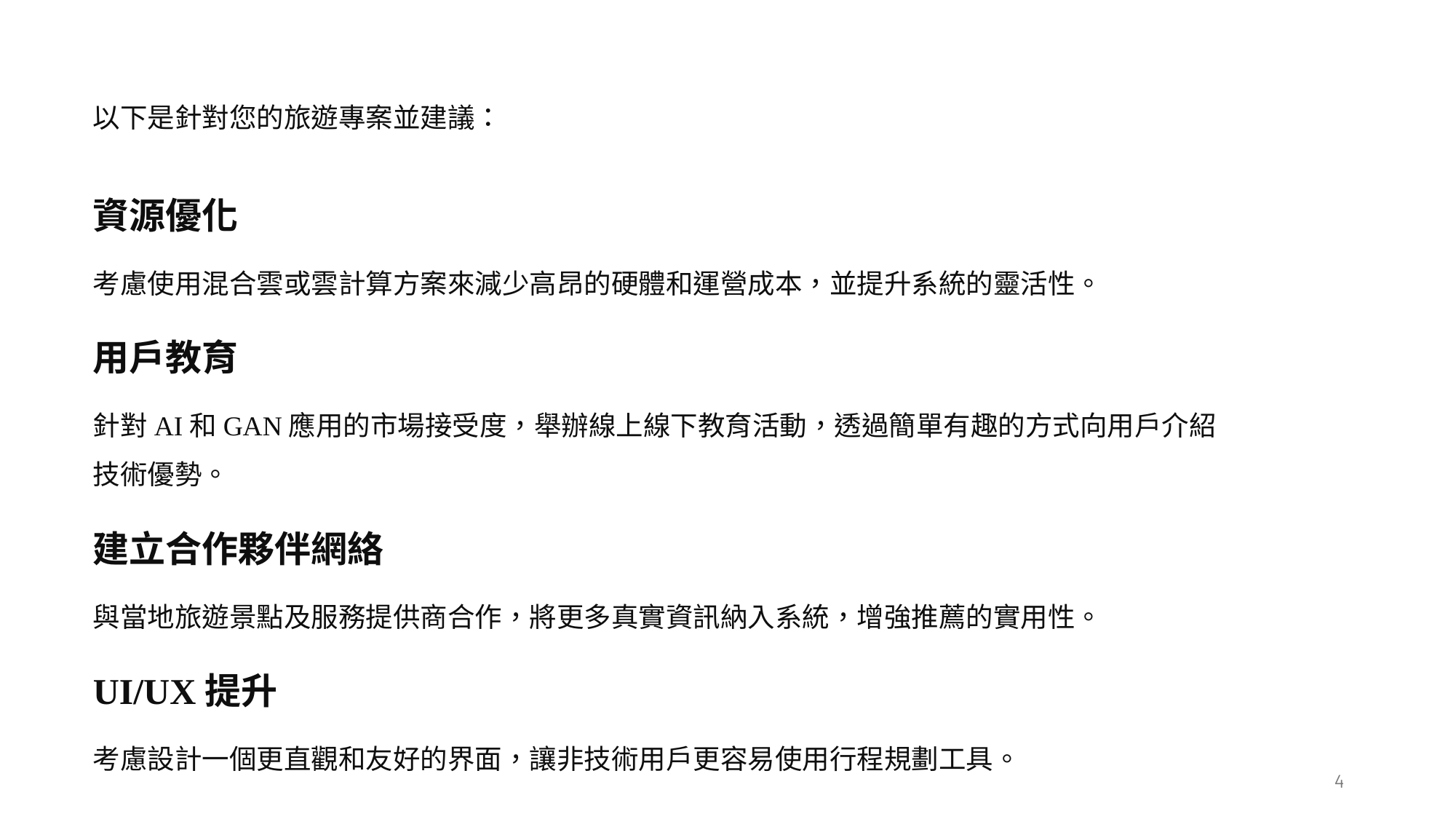

以下是針對您的旅遊專案並建議：
資源優化
考慮使用混合雲或雲計算方案來減少高昂的硬體和運營成本，並提升系統的靈活性。
用戶教育
針對AI和GAN應用的市場接受度，舉辦線上線下教育活動，透過簡單有趣的方式向用戶介紹技術優勢。
建立合作夥伴網絡
與當地旅遊景點及服務提供商合作，將更多真實資訊納入系統，增強推薦的實用性。
UI/UX提升
考慮設計一個更直觀和友好的界面，讓非技術用戶更容易使用行程規劃工具。
4